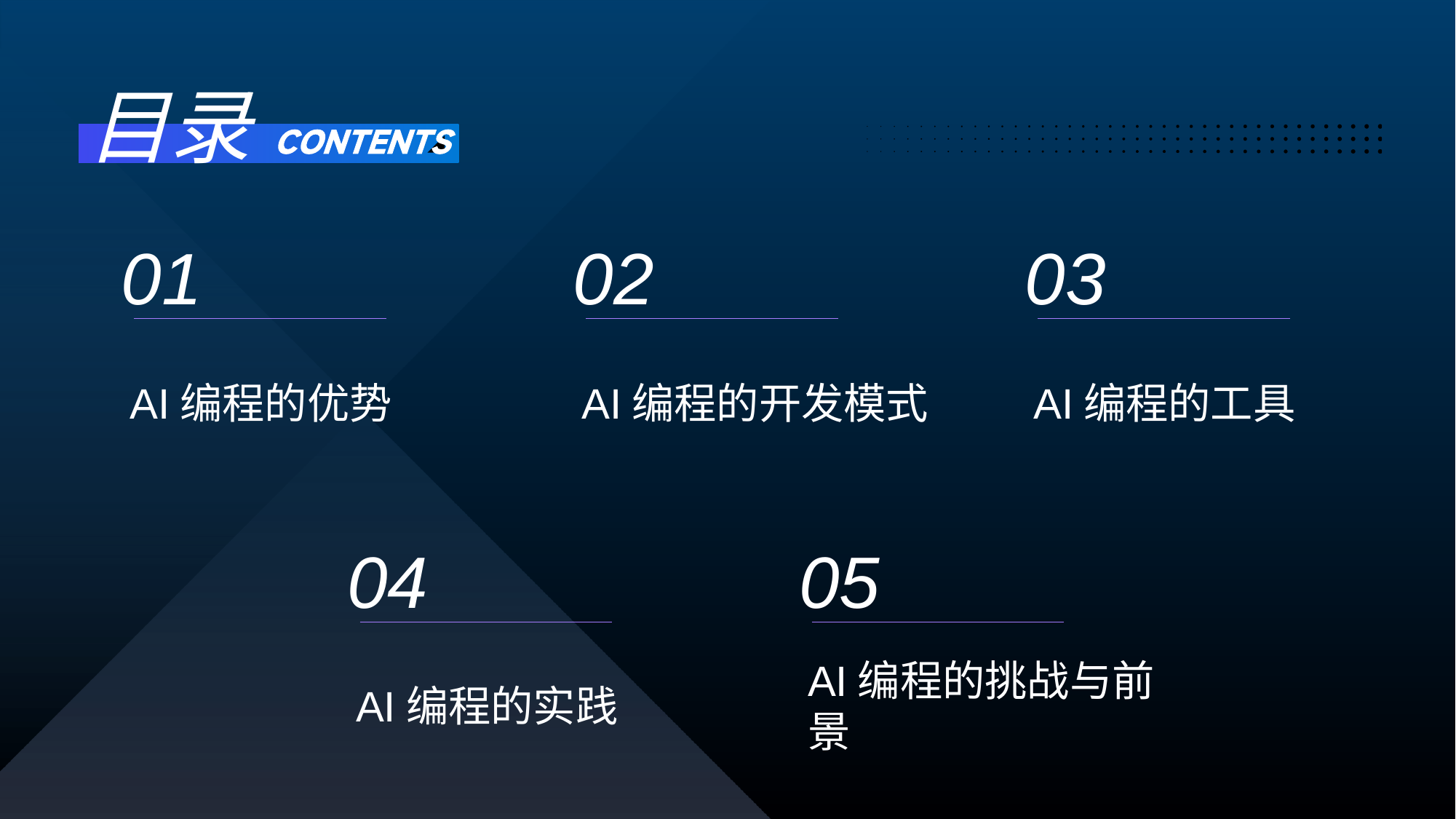

目录

01
02
03
AI编程的优势
AI编程的开发模式
AI编程的工具
04
05
AI编程的实践
AI编程的挑战与前景